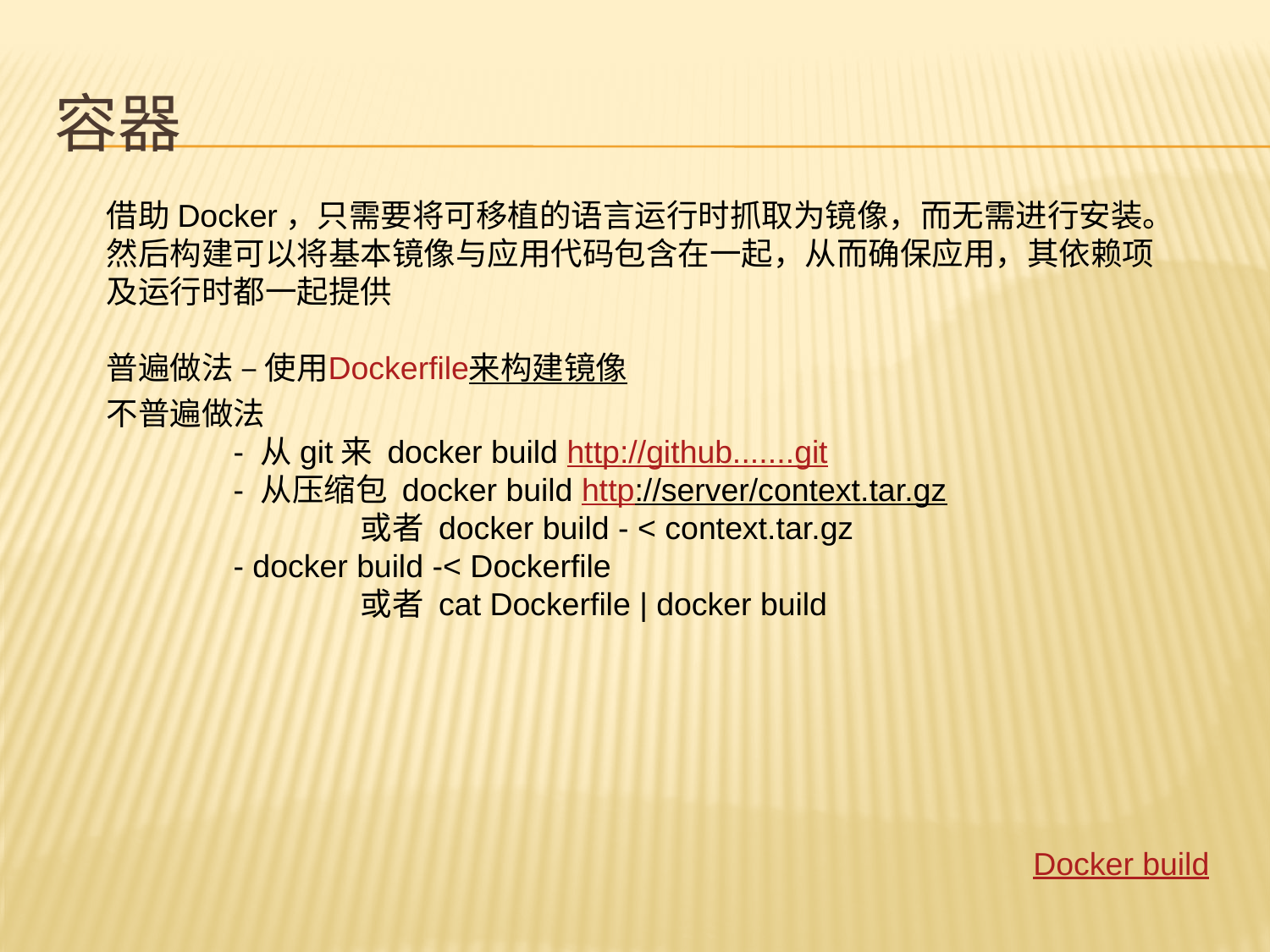

# 容器
借助Docker，只需要将可移植的语言运行时抓取为镜像，而无需进行安装。
然后构建可以将基本镜像与应用代码包含在一起，从而确保应用，其依赖项
及运行时都一起提供

普遍做法 – 使用Dockerfile来构建镜像
不普遍做法
	- 从git来 docker build http://github.......git
	- 从压缩包 docker build http://server/context.tar.gz
		或者 docker build - < context.tar.gz
	- docker build -< Dockerfile
		或者 cat Dockerfile | docker build
Docker build